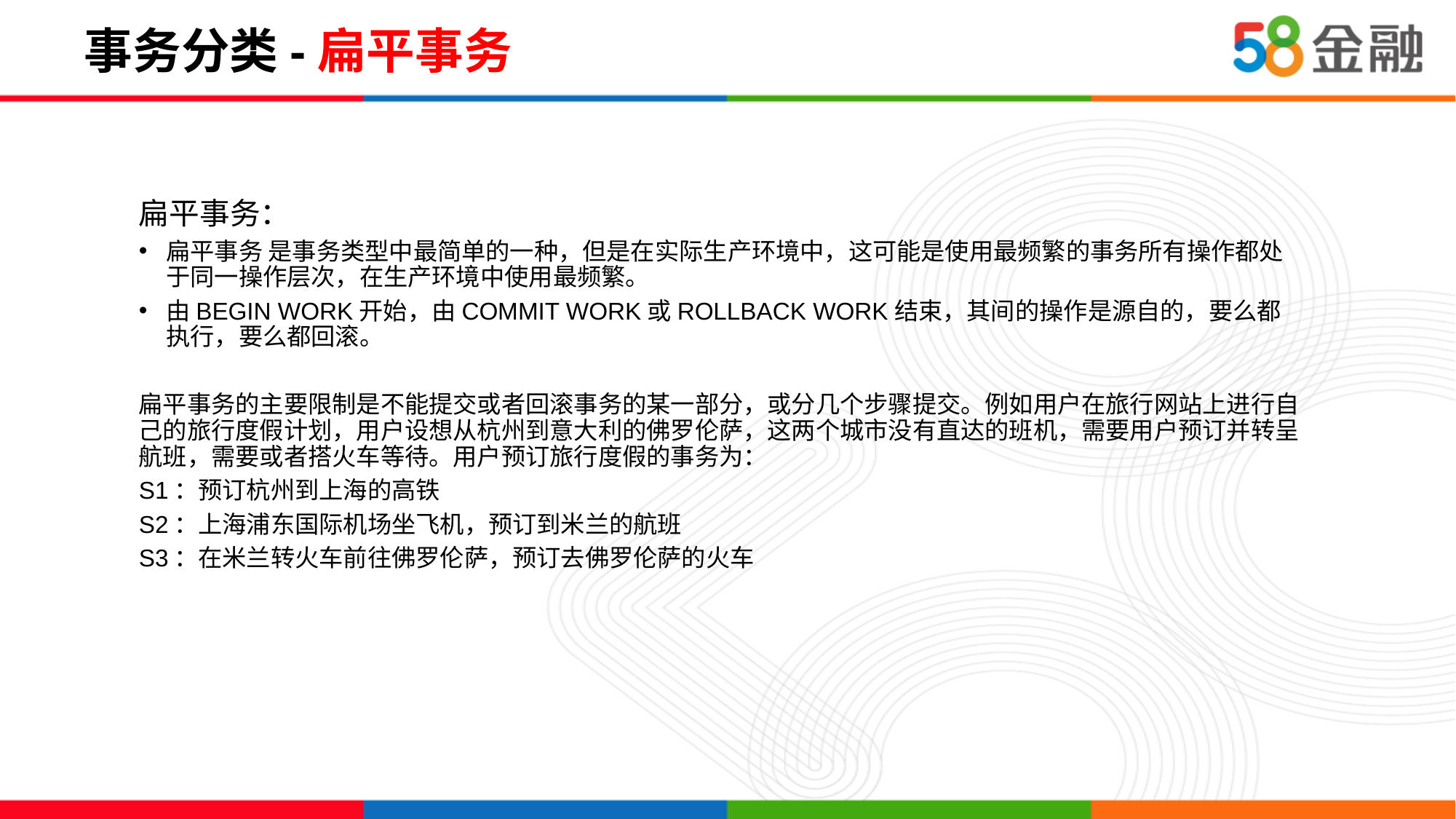

# 事务分类-扁平事务

扁平事务：
扁平事务 是事务类型中最简单的一种，但是在实际生产环境中，这可能是使用最频繁的事务所有操作都处于同一操作层次，在生产环境中使用最频繁。
由BEGIN WORK开始，由COMMIT WORK或ROLLBACK WORK结束，其间的操作是源自的，要么都执行，要么都回滚。

扁平事务的主要限制是不能提交或者回滚事务的某一部分，或分几个步骤提交。例如用户在旅行网站上进行自己的旅行度假计划，用户设想从杭州到意大利的佛罗伦萨，这两个城市没有直达的班机，需要用户预订并转呈航班，需要或者搭火车等待。用户预订旅行度假的事务为：
S1：预订杭州到上海的高铁
S2：上海浦东国际机场坐飞机，预订到米兰的航班
S3：在米兰转火车前往佛罗伦萨，预订去佛罗伦萨的火车